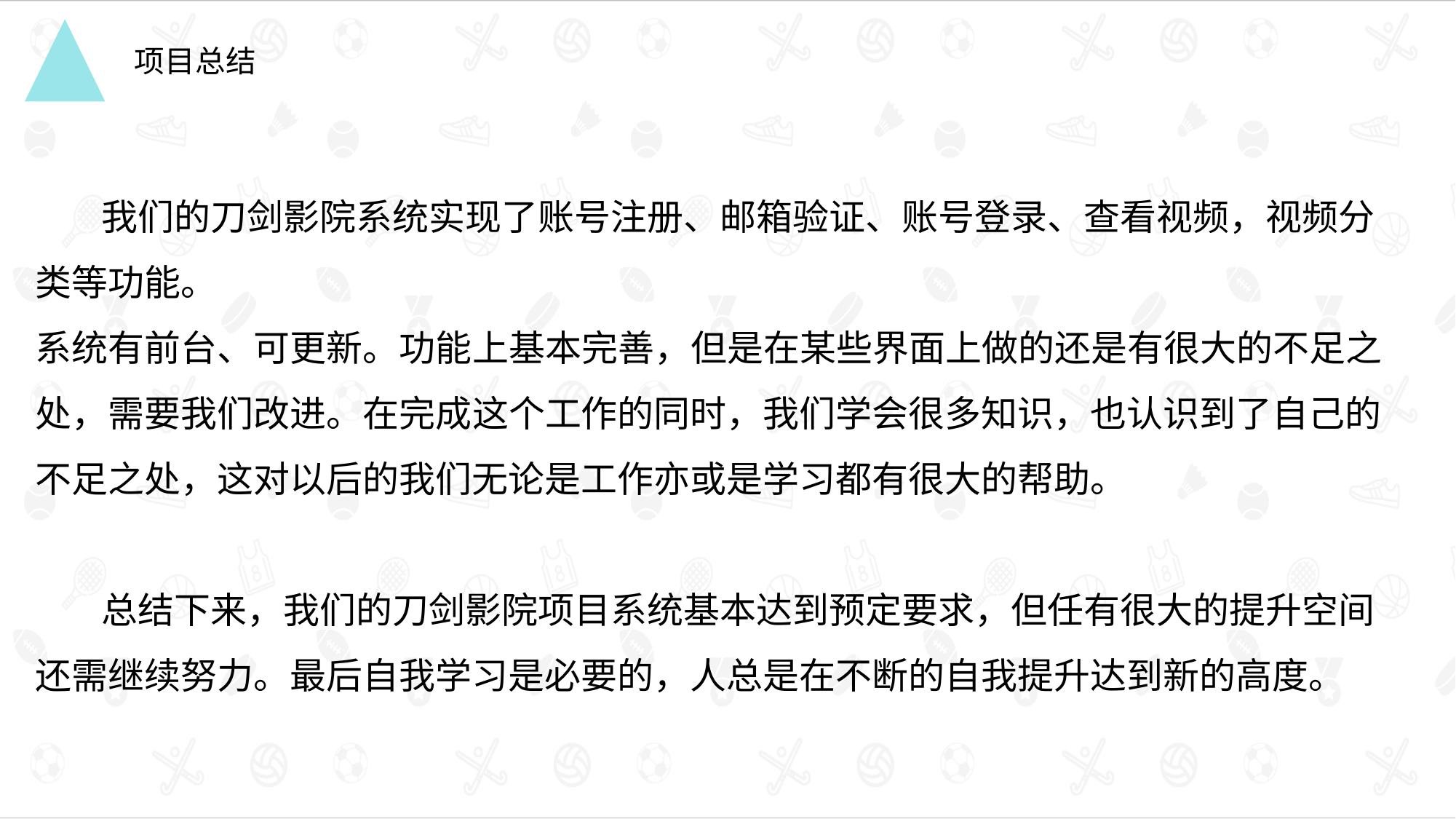

项目总结
       我们的刀剑影院系统实现了账号注册、邮箱验证、账号登录、查看视频，视频分类等功能。
系统有前台、可更新。功能上基本完善，但是在某些界面上做的还是有很大的不足之处，需要我们改进。在完成这个工作的同时，我们学会很多知识，也认识到了自己的不足之处，这对以后的我们无论是工作亦或是学习都有很大的帮助。

       总结下来，我们的刀剑影院项目系统基本达到预定要求，但任有很大的提升空间还需继续努力。最后自我学习是必要的，人总是在不断的自我提升达到新的高度。